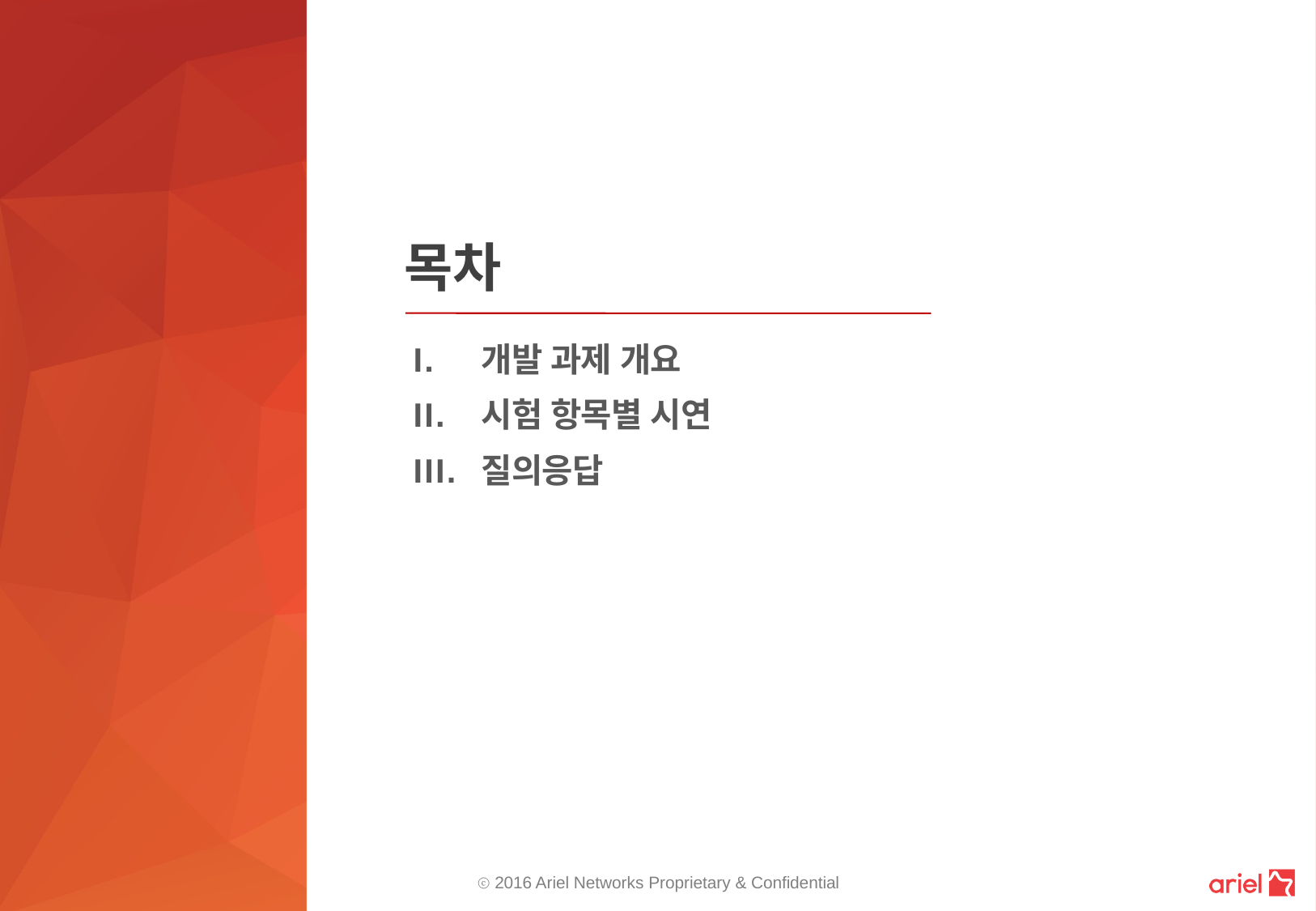

목차
개발 과제 개요
시험 항목별 시연
질의응답